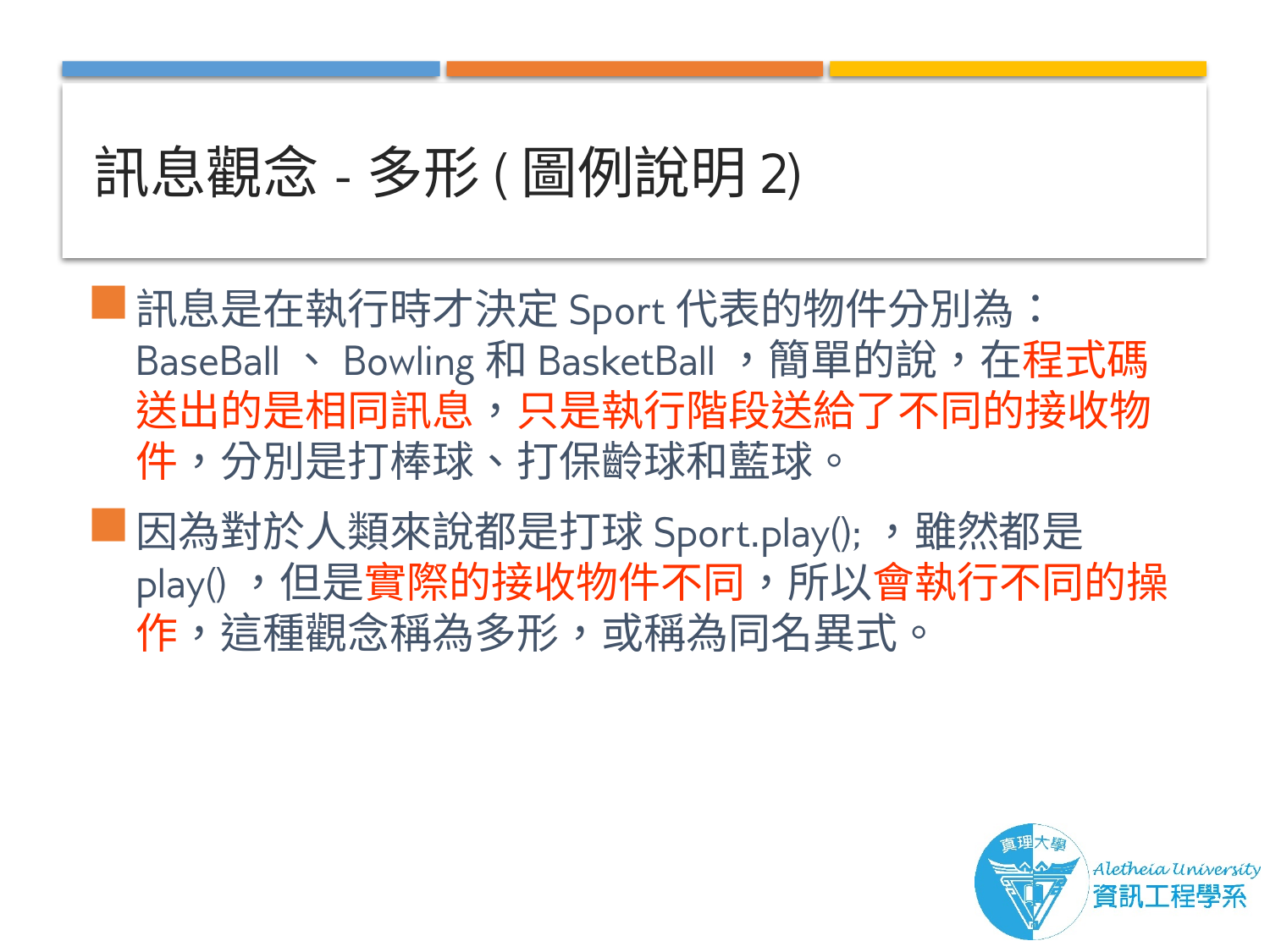

# 訊息觀念-多形(圖例說明2)
訊息是在執行時才決定Sport代表的物件分別為：BaseBall、Bowling和BasketBall，簡單的說，在程式碼送出的是相同訊息，只是執行階段送給了不同的接收物件，分別是打棒球、打保齡球和藍球。
因為對於人類來說都是打球Sport.play();，雖然都是play()，但是實際的接收物件不同，所以會執行不同的操作，這種觀念稱為多形，或稱為同名異式。